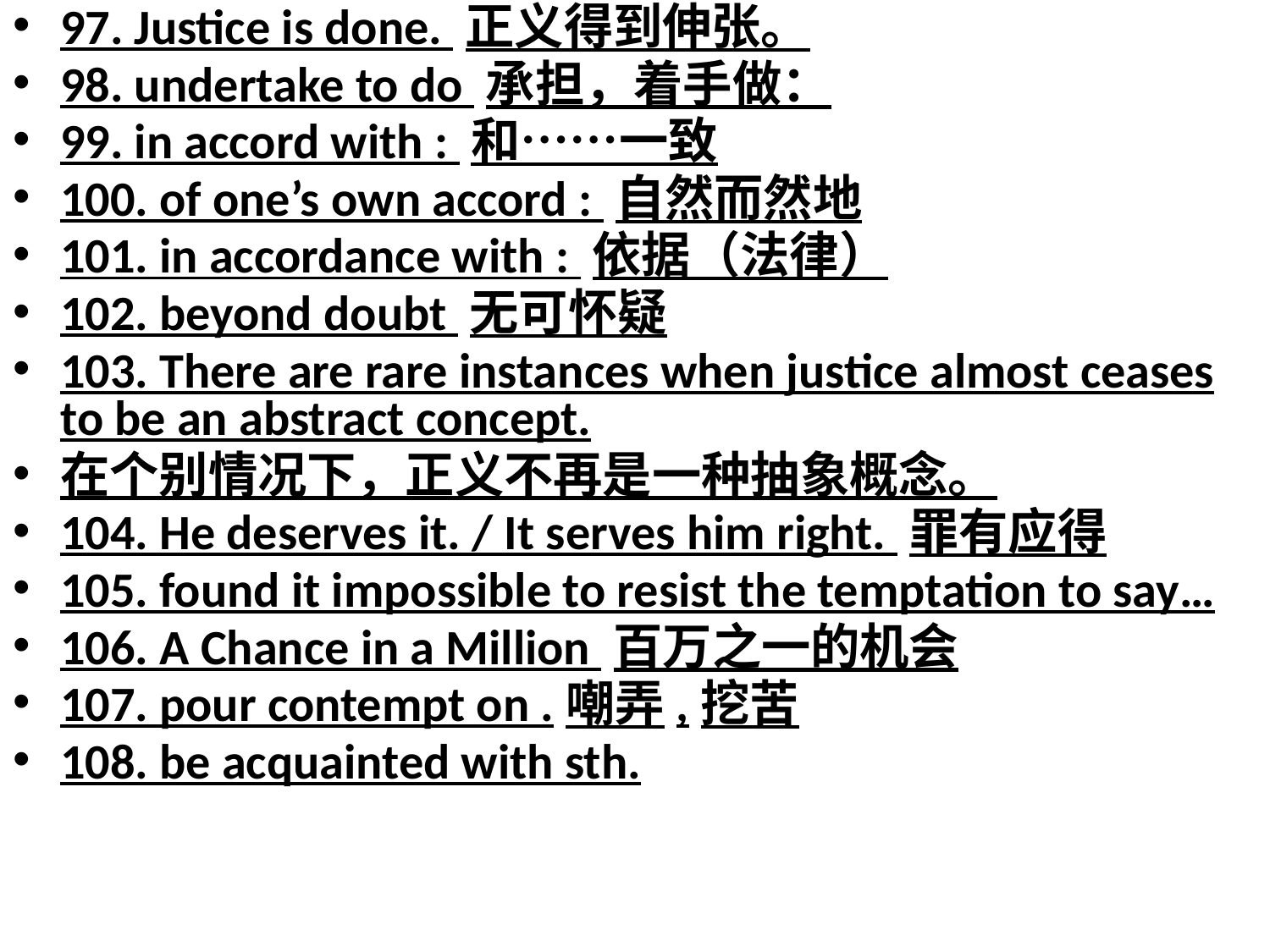

97. Justice is done. 正义得到伸张。
98. undertake to do 承担，着手做：
99. in accord with : 和……一致
100. of one’s own accord : 自然而然地
101. in accordance with : 依据（法律）
102. beyond doubt 无可怀疑
103. There are rare instances when justice almost ceases to be an abstract concept.
在个别情况下，正义不再是一种抽象概念。
104. He deserves it. / It serves him right. 罪有应得
105. found it impossible to resist the temptation to say…
106. A Chance in a Million 百万之一的机会
107. pour contempt on .嘲弄,挖苦
108. be acquainted with sth.